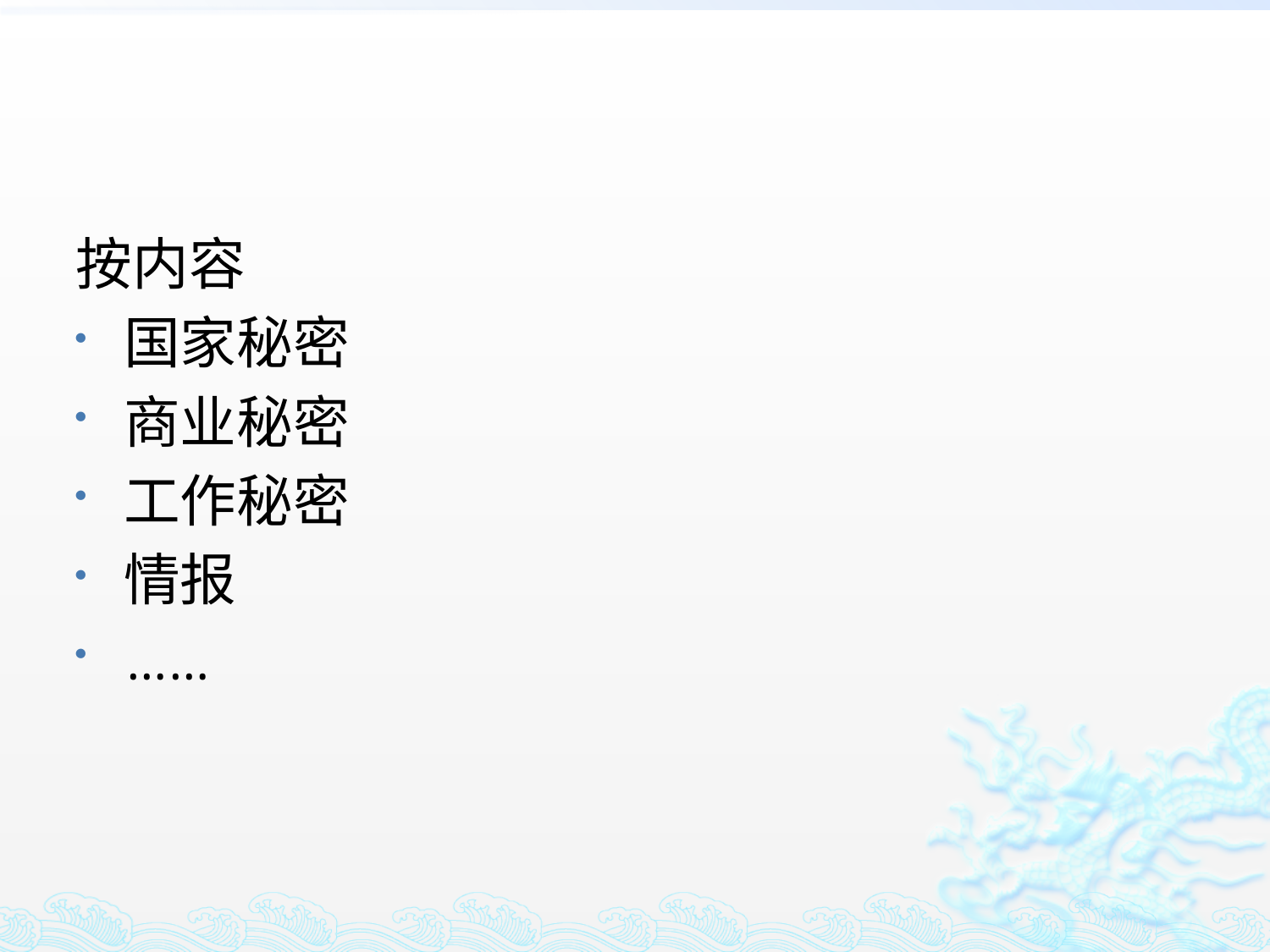

#
按内容
国家秘密
商业秘密
工作秘密
情报
……